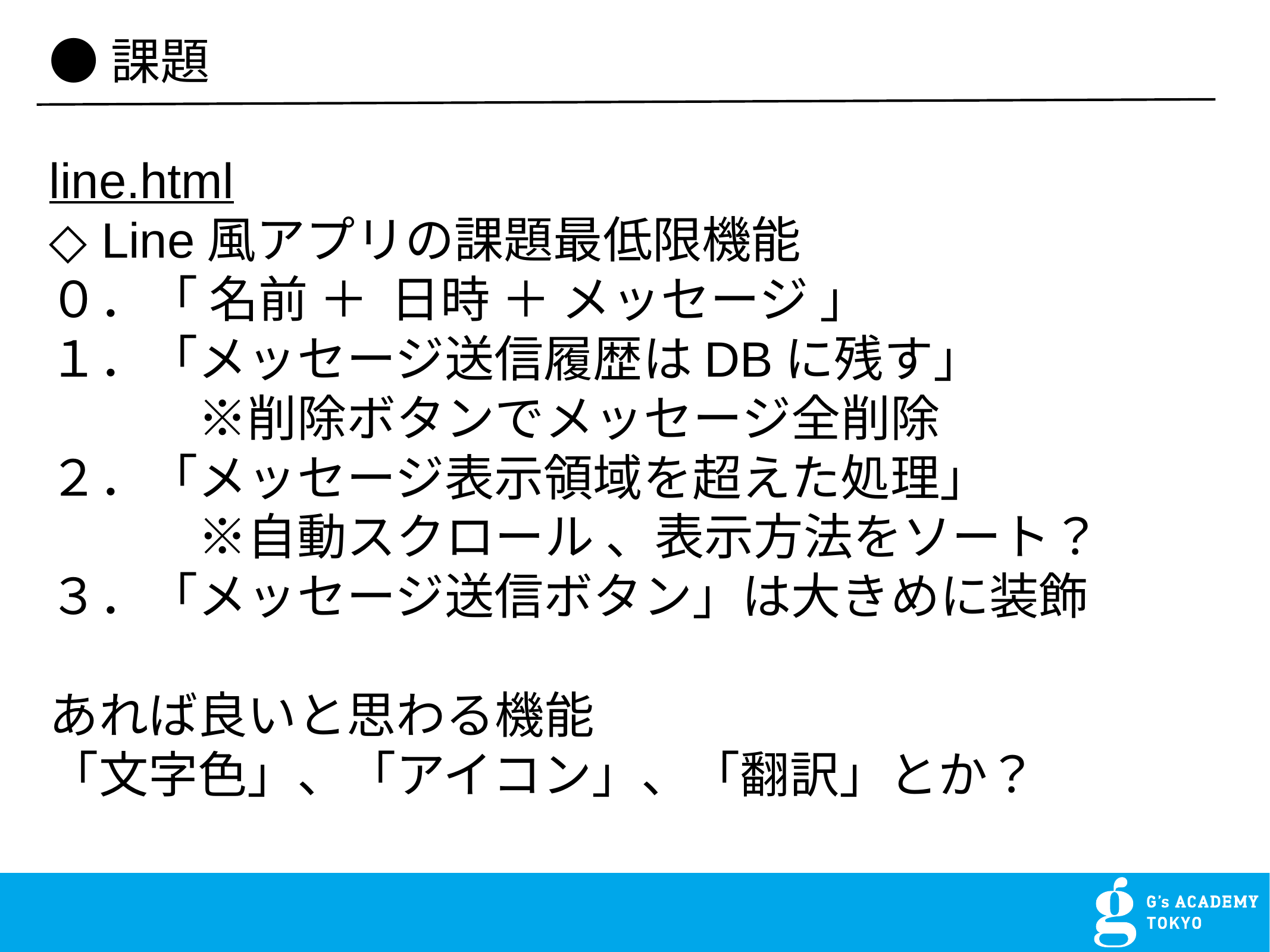

●課題

line.html
◇ Line風アプリの課題最低限機能
０．「 名前 ＋  日時 ＋ メッセージ 」
１．「メッセージ送信履歴はDBに残す」
　　　※削除ボタンでメッセージ全削除
２．「メッセージ表示領域を超えた処理」
　　　※自動スクロール 、表示方法をソート？
３．「メッセージ送信ボタン」は大きめに装飾

あれば良いと思わる機能
「文字色」、「アイコン」、「翻訳」とか？